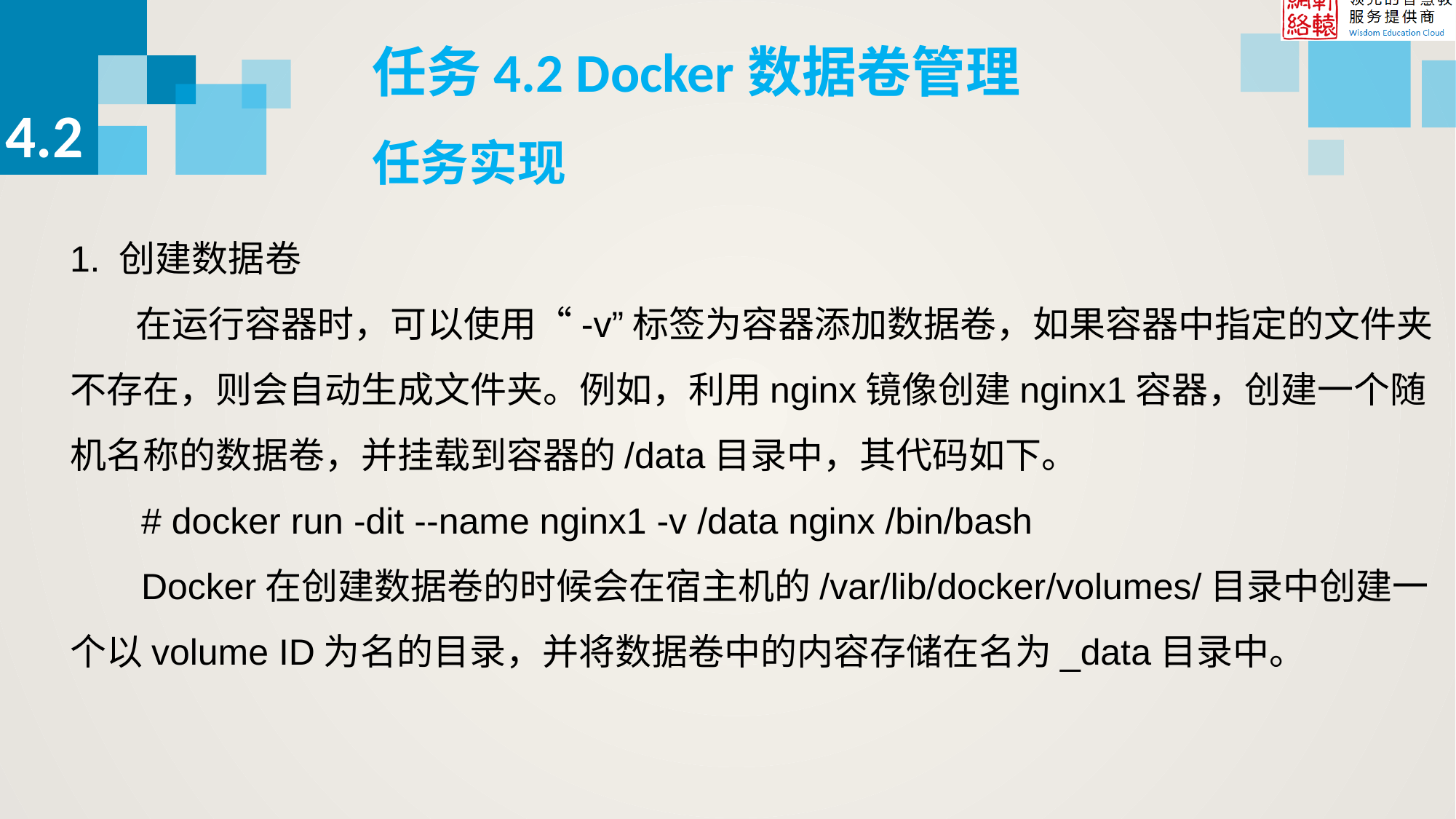

任务4.2 Docker数据卷管理
4.2
任务实现
1. 创建数据卷
       在运行容器时，可以使用“-v”标签为容器添加数据卷，如果容器中指定的文件夹不存在，则会自动生成文件夹。例如，利用nginx镜像创建nginx1容器，创建一个随机名称的数据卷，并挂载到容器的/data目录中，其代码如下。
       # docker run -dit --name nginx1 -v /data nginx /bin/bash
       Docker在创建数据卷的时候会在宿主机的/var/lib/docker/volumes/目录中创建一个以volume ID为名的目录，并将数据卷中的内容存储在名为_data目录中。